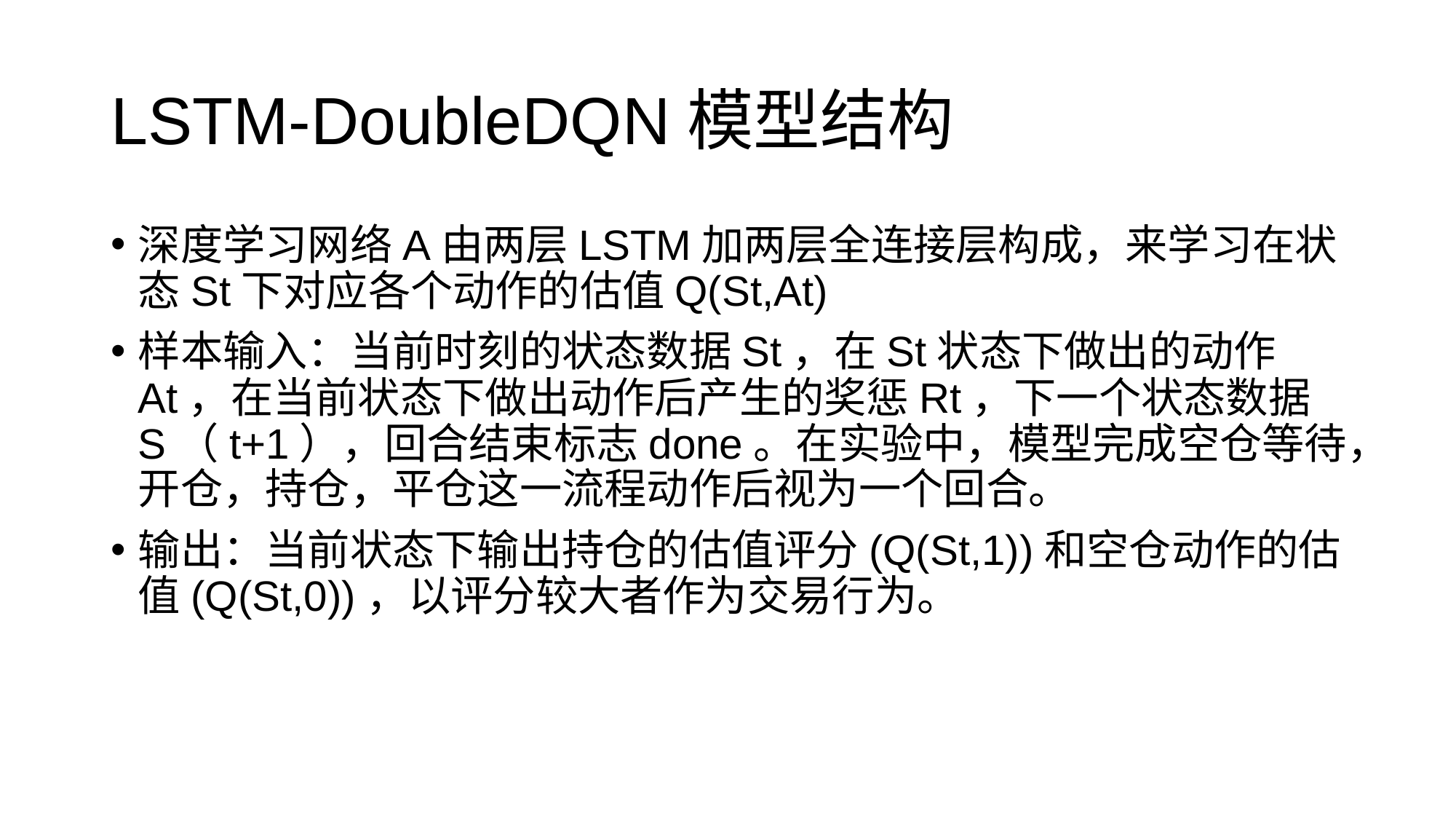

# LSTM-DoubleDQN模型结构
深度学习网络A由两层LSTM加两层全连接层构成，来学习在状态St下对应各个动作的估值Q(St,At)
样本输入：当前时刻的状态数据St，在St状态下做出的动作At，在当前状态下做出动作后产生的奖惩Rt，下一个状态数据S（t+1），回合结束标志done。在实验中，模型完成空仓等待，开仓，持仓，平仓这一流程动作后视为一个回合。
输出：当前状态下输出持仓的估值评分(Q(St,1))和空仓动作的估值(Q(St,0))，以评分较大者作为交易行为。